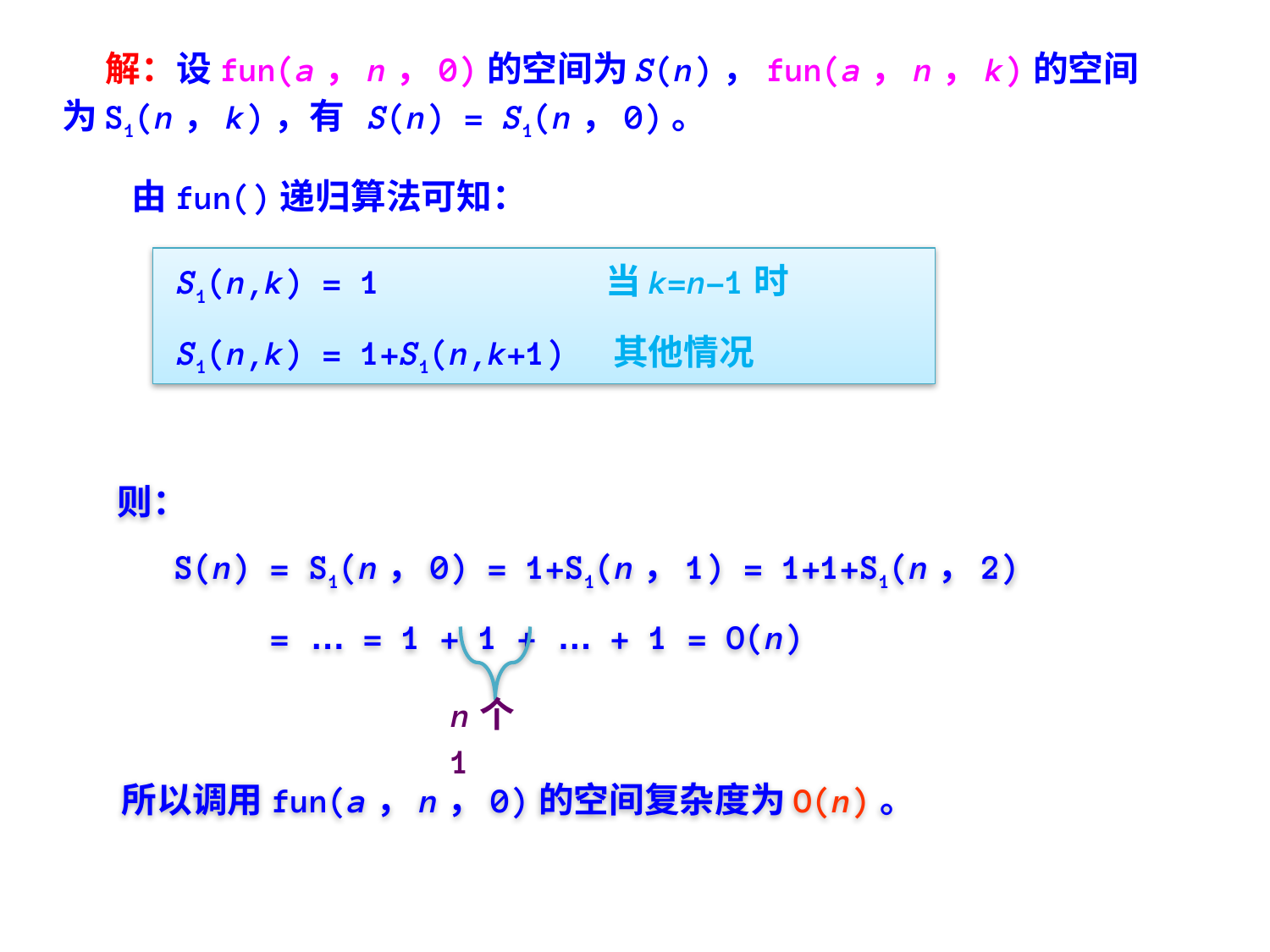

解：设fun(a，n，0)的空间为S(n)，fun(a，n，k)的空间为S1(n，k)，有  S(n) = S1(n，0)。
由fun()递归算法可知：
S1(n,k) = 1		  当k=n-1时
S1(n,k) = 1+S1(n,k+1)  其他情况
则：
   S(n) = S1(n，0) = 1+S1(n，1) = 1+1+S1(n，2)
        = … = 1 + 1 + … + 1 = O(n)

n个1
所以调用fun(a，n，0)的空间复杂度为O(n)。